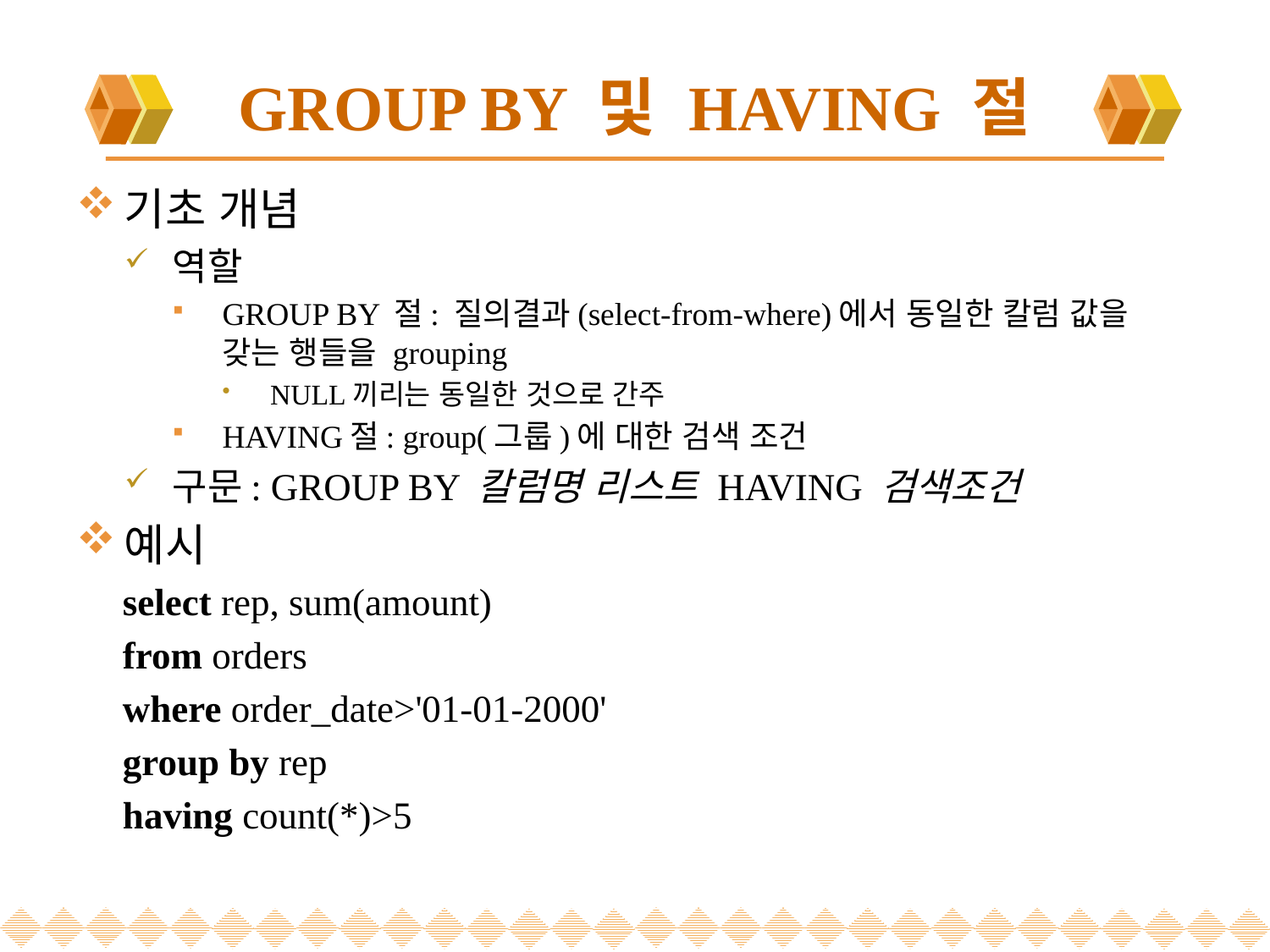

# GROUP BY 및 HAVING 절
기초 개념
역할
GROUP BY 절: 질의결과(select-from-where)에서 동일한 칼럼 값을 갖는 행들을 grouping
NULL끼리는 동일한 것으로 간주
HAVING절: group(그룹)에 대한 검색 조건
구문: GROUP BY 칼럼명 리스트 HAVING 검색조건
예시
select rep, sum(amount)
from orders
where order_date>'01-01-2000'
group by rep
having count(*)>5